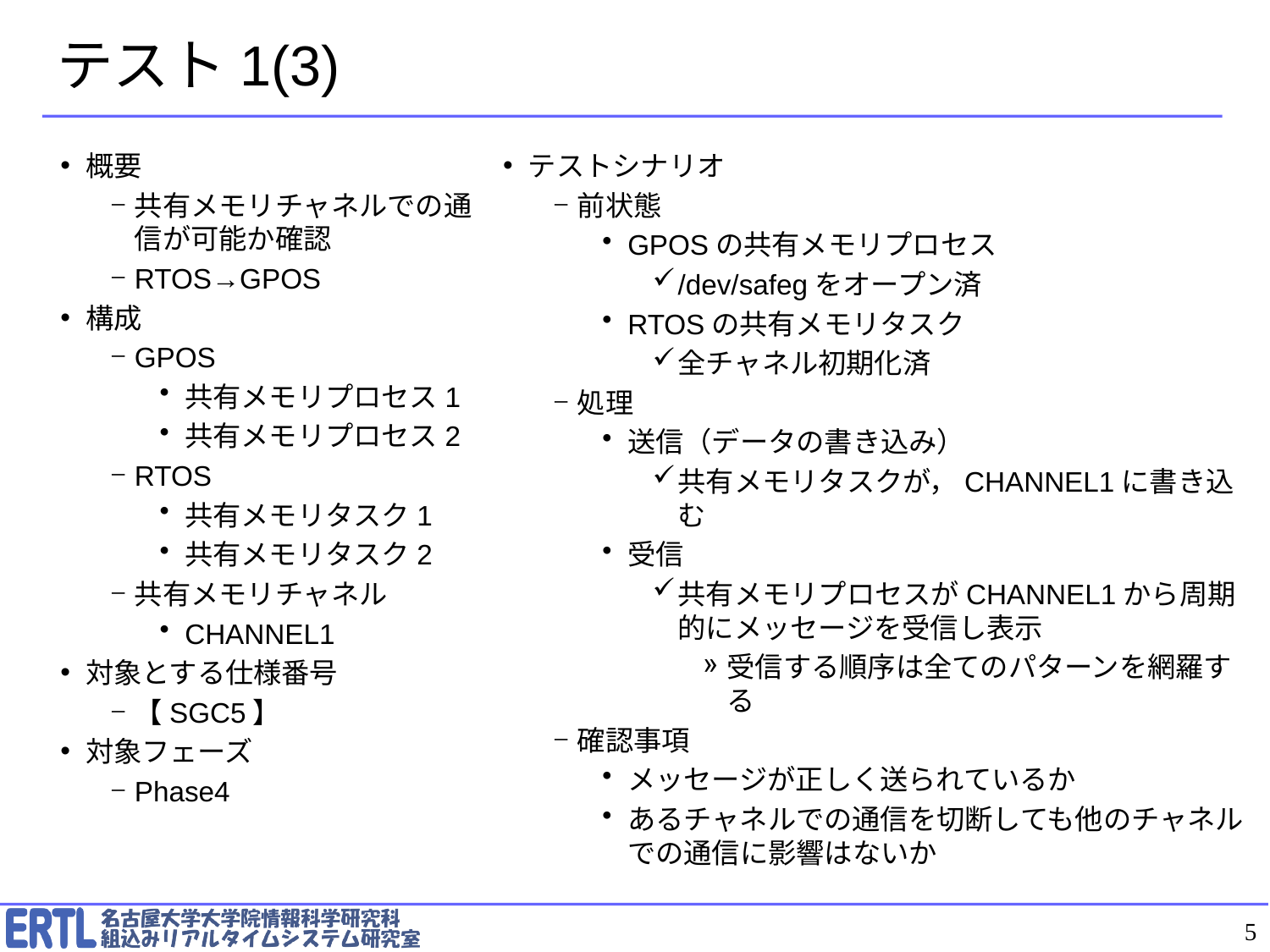

# テスト1(3)
概要
共有メモリチャネルでの通信が可能か確認
RTOS→GPOS
構成
GPOS
共有メモリプロセス1
共有メモリプロセス2
RTOS
共有メモリタスク1
共有メモリタスク2
共有メモリチャネル
CHANNEL1
対象とする仕様番号
【SGC5】
対象フェーズ
Phase4
テストシナリオ
前状態
GPOSの共有メモリプロセス
/dev/safegをオープン済
RTOSの共有メモリタスク
全チャネル初期化済
処理
送信（データの書き込み）
共有メモリタスクが，CHANNEL1に書き込む
受信
共有メモリプロセスがCHANNEL1から周期的にメッセージを受信し表示
受信する順序は全てのパターンを網羅する
確認事項
メッセージが正しく送られているか
あるチャネルでの通信を切断しても他のチャネルでの通信に影響はないか
5